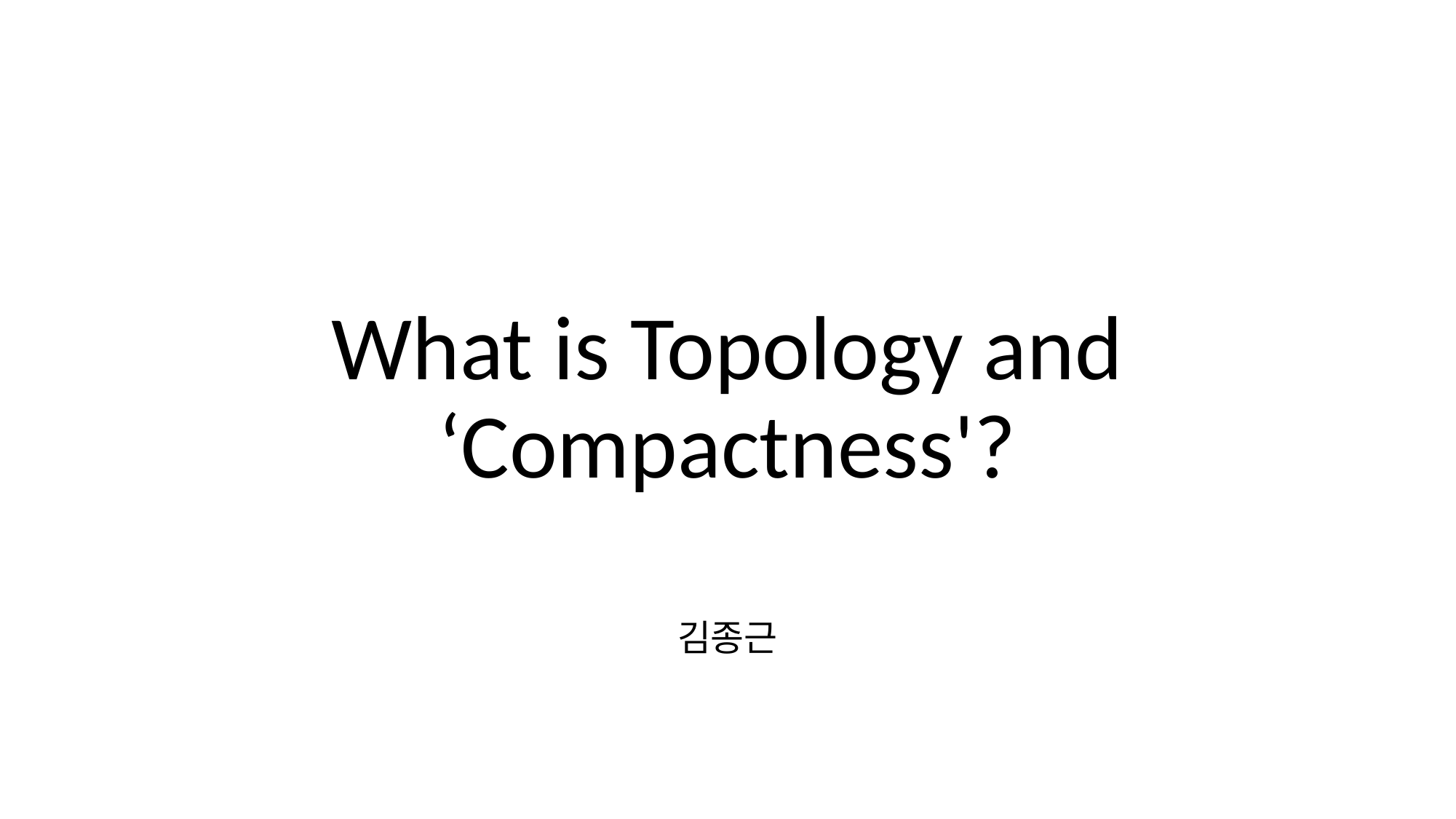

# What is Topology and ‘Compactness'?
김종근